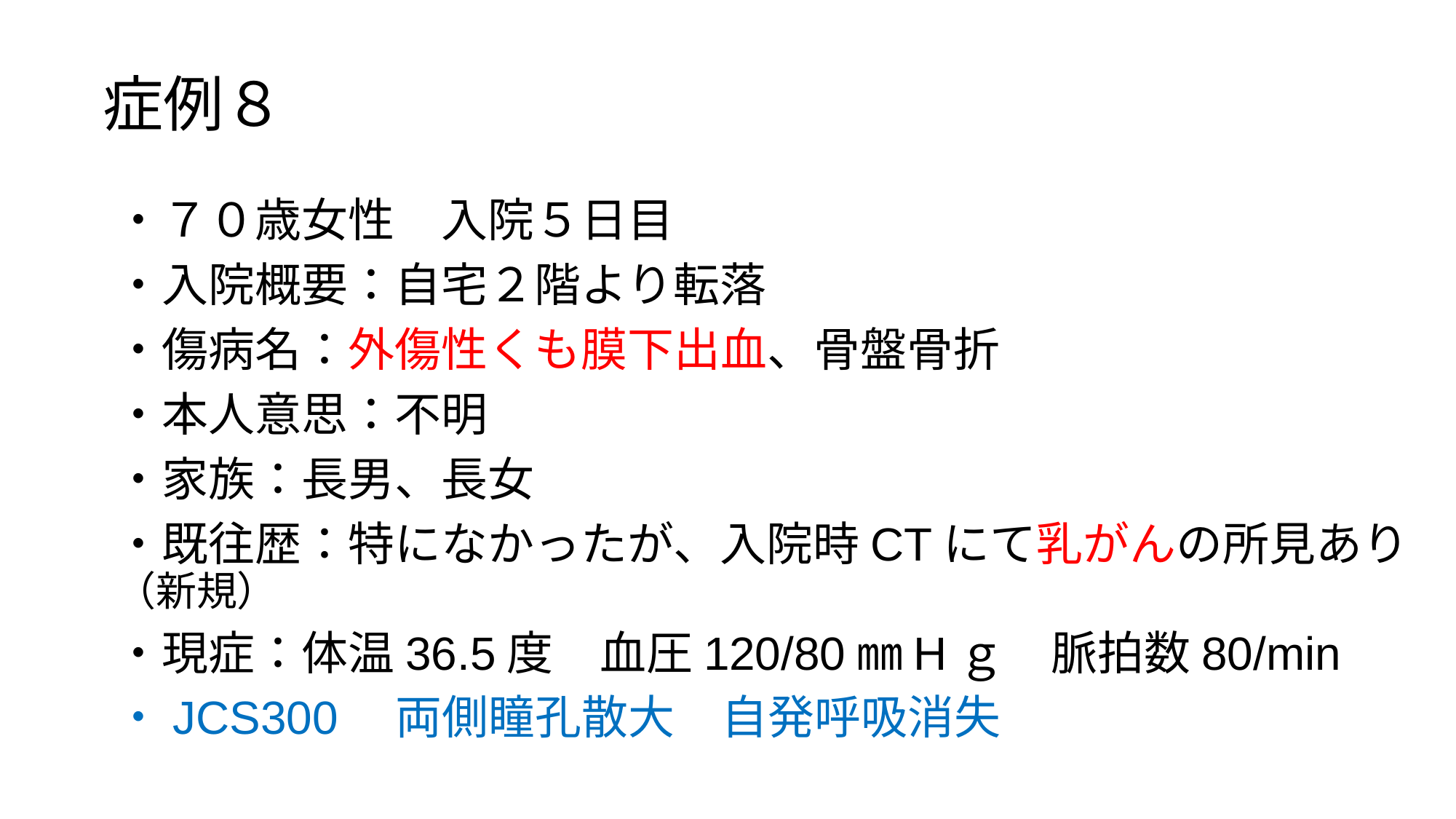

# 症例８
・７０歳女性　入院５日目
・入院概要：自宅２階より転落
・傷病名：外傷性くも膜下出血、骨盤骨折
・本人意思：不明
・家族：長男、長女
・既往歴：特になかったが、入院時CTにて乳がんの所見あり（新規）
・現症：体温36.5度　血圧120/80㎜Hｇ　脈拍数80/min
・JCS300　両側瞳孔散大　自発呼吸消失